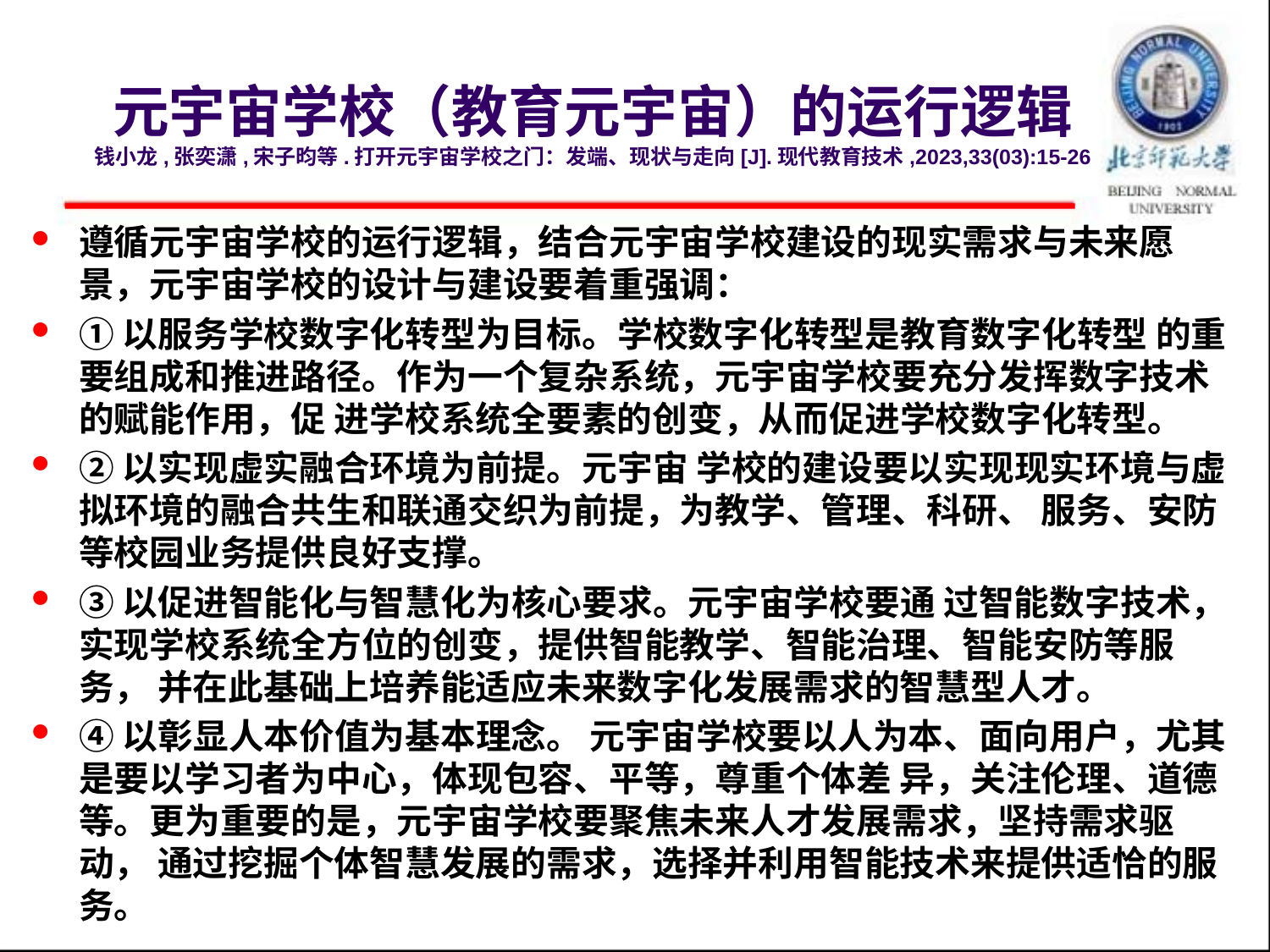

# 元宇宙学校（教育元宇宙）的运行逻辑 钱小龙,张奕潇,宋子昀等.打开元宇宙学校之门：发端、现状与走向[J].现代教育技术,2023,33(03):15-26
遵循元宇宙学校的运行逻辑，结合元宇宙学校建设的现实需求与未来愿景，元宇宙学校的设计与建设要着重强调：
①以服务学校数字化转型为目标。学校数字化转型是教育数字化转型 的重要组成和推进路径。作为一个复杂系统，元宇宙学校要充分发挥数字技术的赋能作用，促 进学校系统全要素的创变，从而促进学校数字化转型。
②以实现虚实融合环境为前提。元宇宙 学校的建设要以实现现实环境与虚拟环境的融合共生和联通交织为前提，为教学、管理、科研、 服务、安防等校园业务提供良好支撑。
③以促进智能化与智慧化为核心要求。元宇宙学校要通 过智能数字技术，实现学校系统全方位的创变，提供智能教学、智能治理、智能安防等服务， 并在此基础上培养能适应未来数字化发展需求的智慧型人才。
④以彰显人本价值为基本理念。 元宇宙学校要以人为本、面向用户，尤其是要以学习者为中心，体现包容、平等，尊重个体差 异，关注伦理、道德等。更为重要的是，元宇宙学校要聚焦未来人才发展需求，坚持需求驱动， 通过挖掘个体智慧发展的需求，选择并利用智能技术来提供适恰的服务。